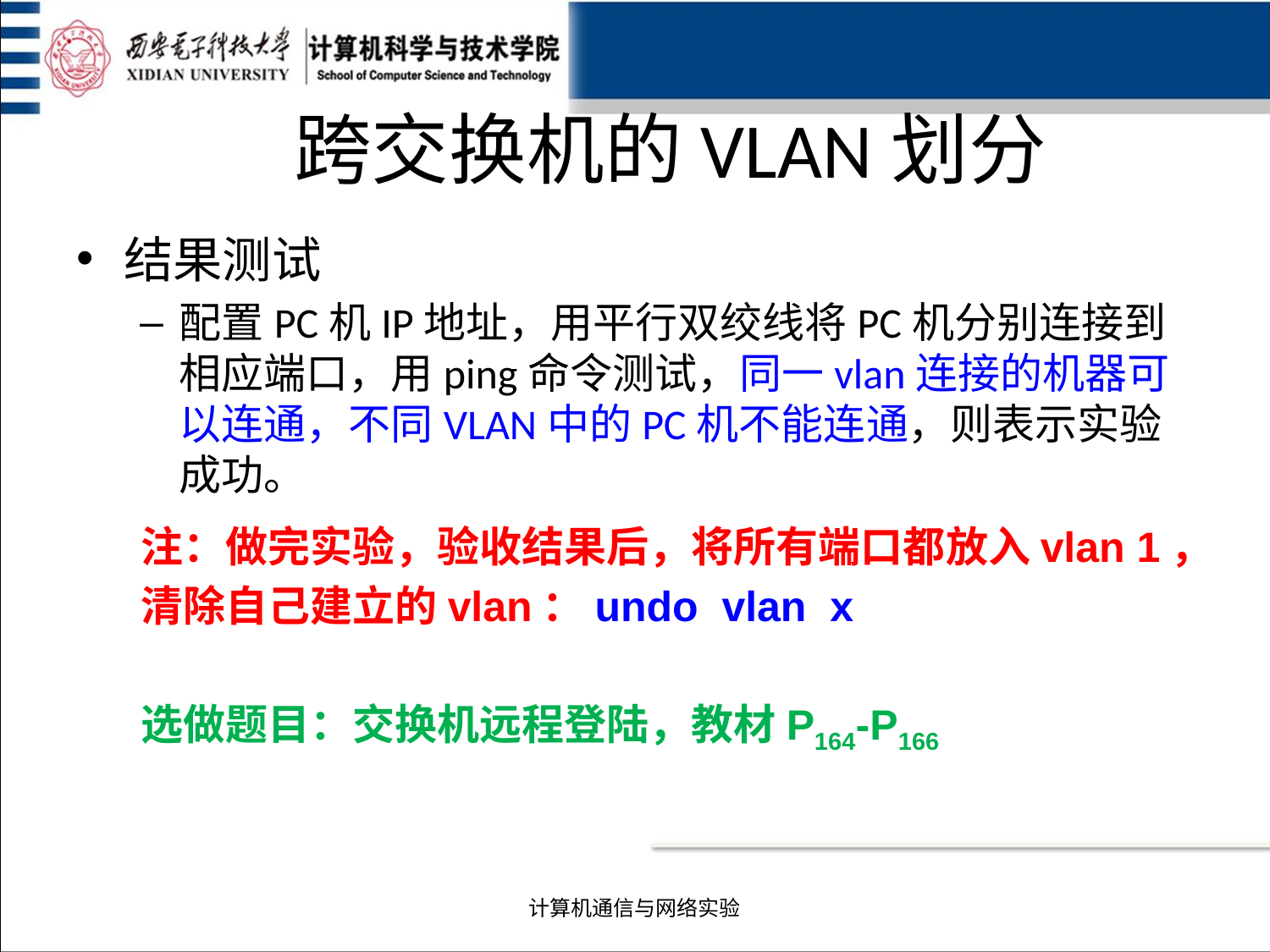

# 跨交换机的VLAN划分
结果测试
配置PC机IP地址，用平行双绞线将PC机分别连接到相应端口，用ping命令测试，同一vlan连接的机器可以连通，不同VLAN中的PC机不能连通，则表示实验成功。
注：做完实验，验收结果后，将所有端口都放入vlan 1，
清除自己建立的vlan：undo  vlan  x

选做题目：交换机远程登陆，教材P164-P166
计算机通信与网络实验